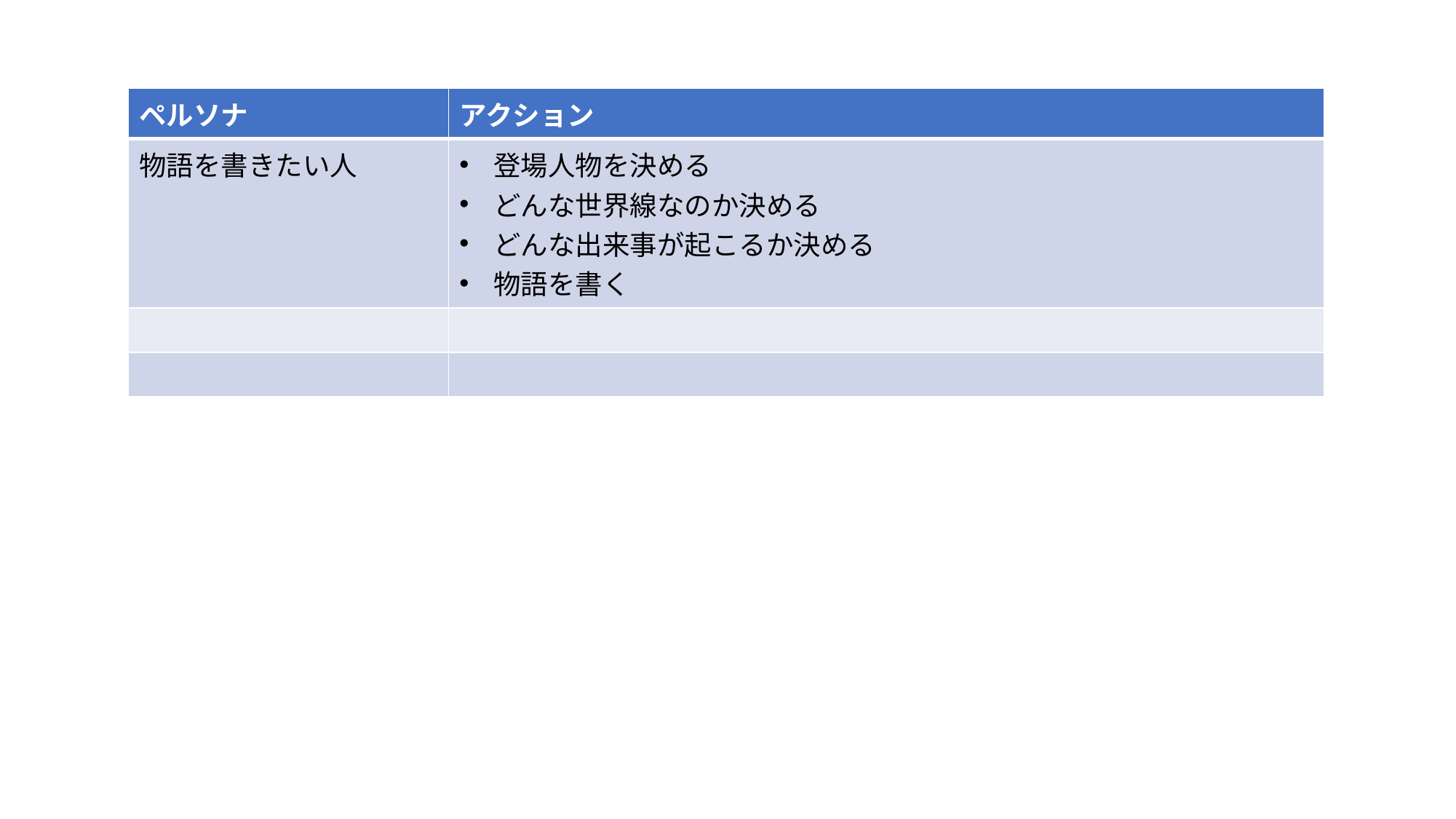

| ペルソナ | アクション |
| --- | --- |
| 物語を書きたい人 | 登場人物を決める どんな世界線なのか決める どんな出来事が起こるか決める 物語を書く |
|  |  |
|  |  |